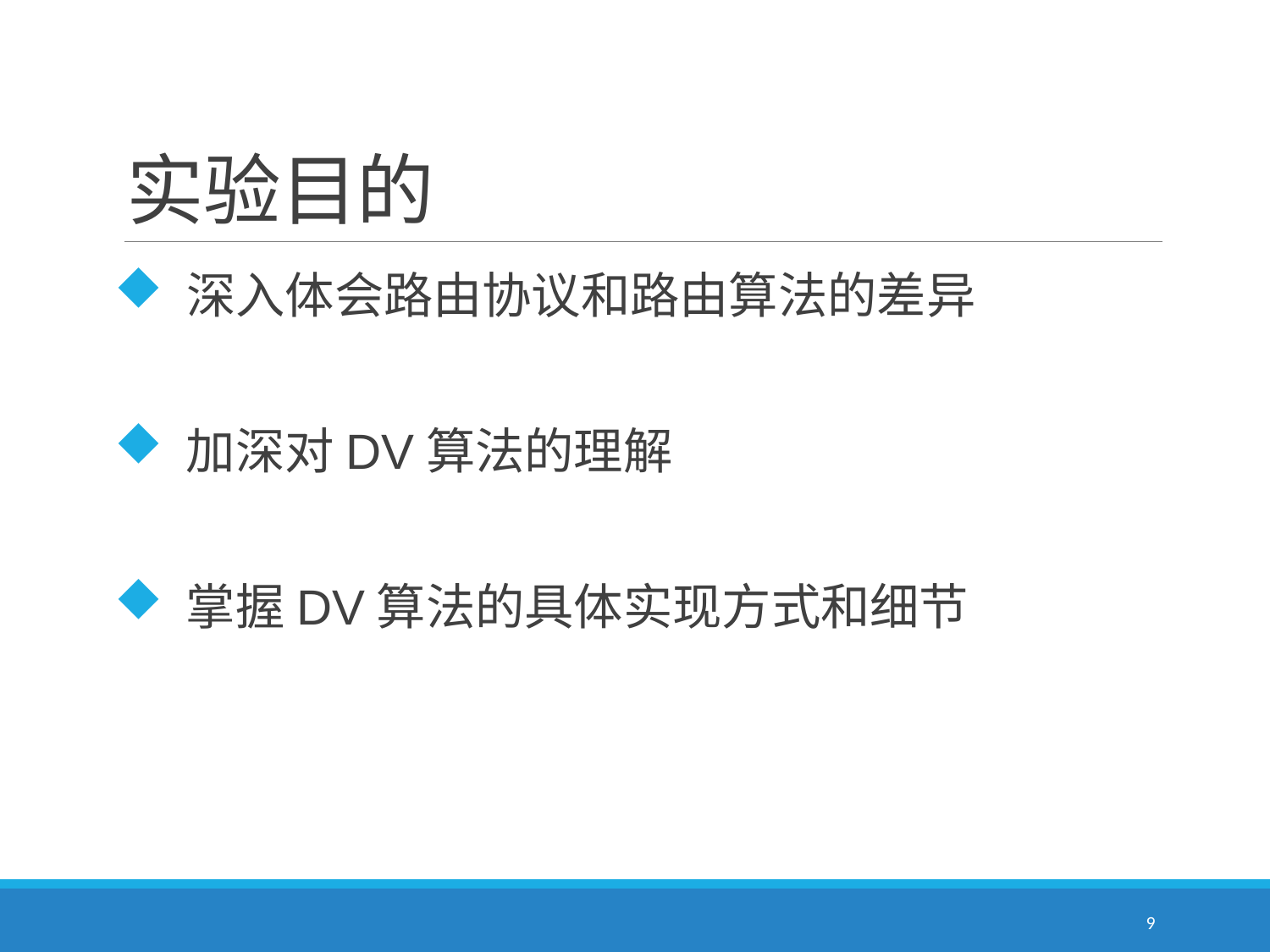

# 实验目的
 深入体会路由协议和路由算法的差异

 加深对DV算法的理解

 掌握DV算法的具体实现方式和细节

9